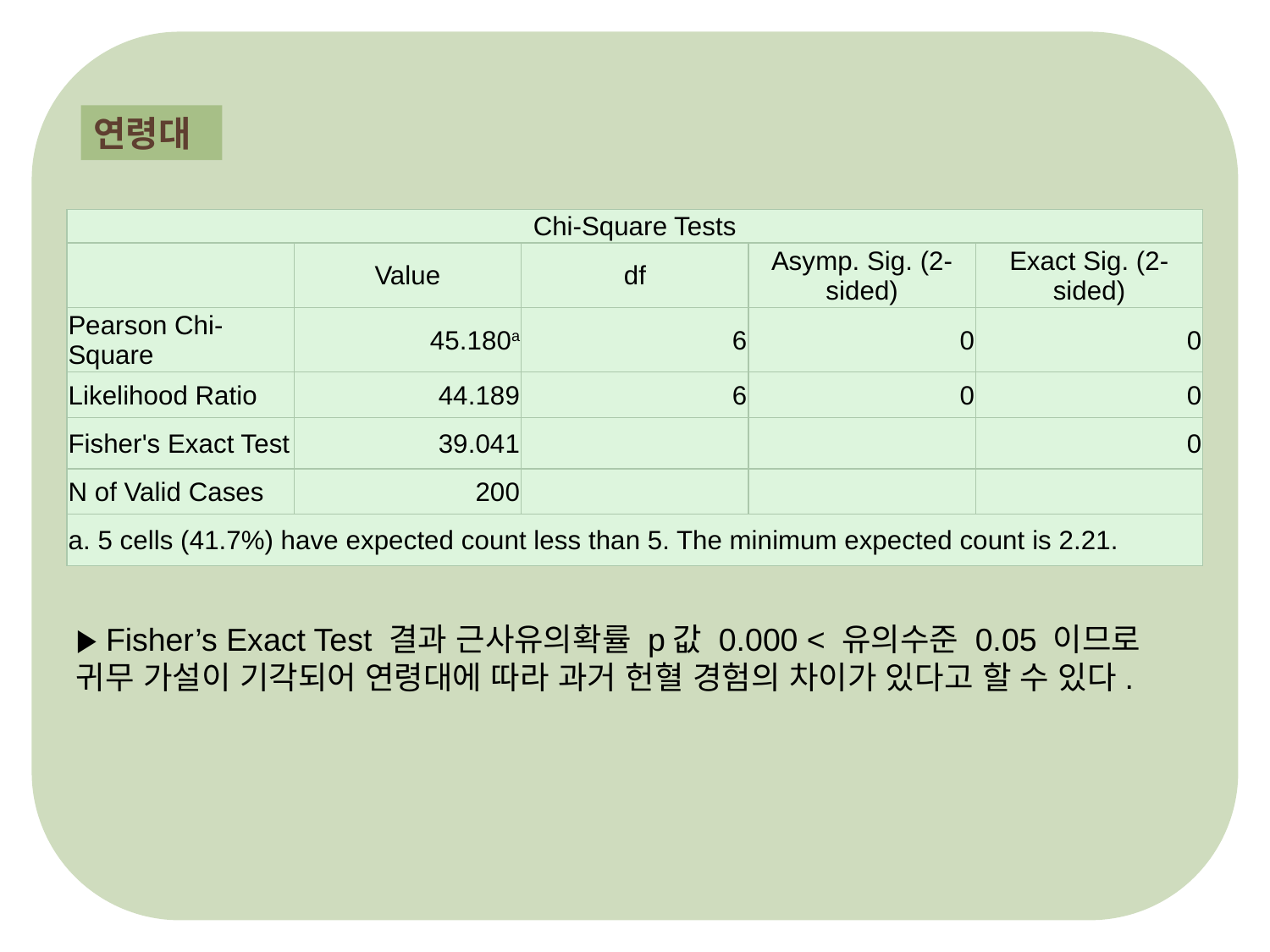

연령대
| Chi-Square Tests |  |  |  |  |
| --- | --- | --- | --- | --- |
|  | Value | df | Asymp. Sig. (2-sided) | Exact Sig. (2-sided) |
| Pearson Chi-Square | 45.180a | 6 | 0 | 0 |
| Likelihood Ratio | 44.189 | 6 | 0 | 0 |
| Fisher's Exact Test | 39.041 |  |  | 0 |
| N of Valid Cases | 200 |  |  |  |
| a. 5 cells (41.7%) have expected count less than 5. The minimum expected count is 2.21. |  |  |  |  |

▶ Fisher’s Exact Test 결과 근사유의확률 p값 0.000 < 유의수준 0.05 이므로 귀무 가설이 기각되어 연령대에 따라 과거 헌혈 경험의 차이가 있다고 할 수 있다.